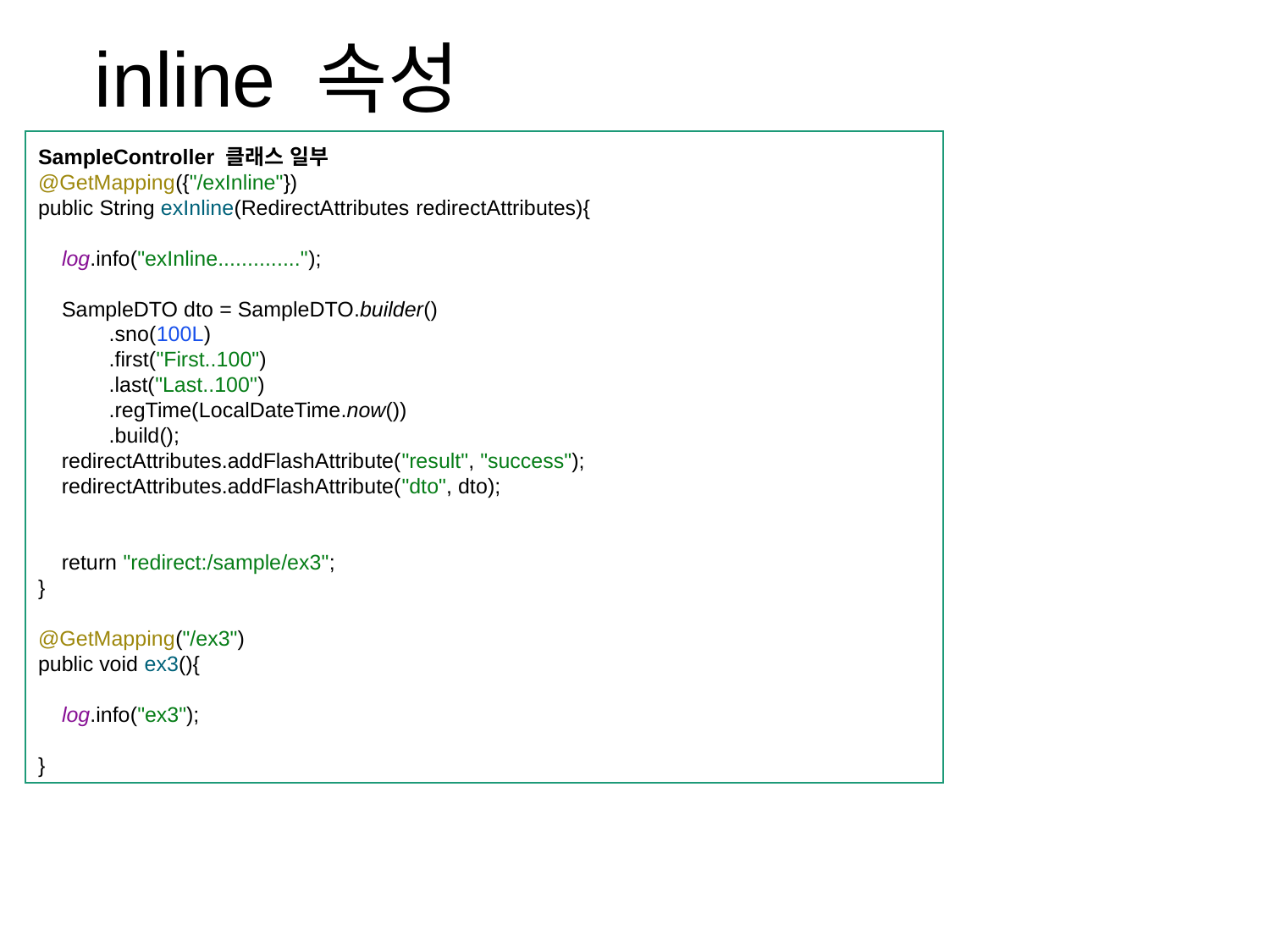

# inline 속성
SampleController 클래스 일부
@GetMapping({"/exInline"})
public String exInline(RedirectAttributes redirectAttributes){
    log.info("exInline..............");
    SampleDTO dto = SampleDTO.builder()
            .sno(100L)
            .first("First..100")
            .last("Last..100")
            .regTime(LocalDateTime.now())
            .build();
    redirectAttributes.addFlashAttribute("result", "success");
    redirectAttributes.addFlashAttribute("dto", dto);
    return "redirect:/sample/ex3";
}
@GetMapping("/ex3")
public void ex3(){
    log.info("ex3");
}